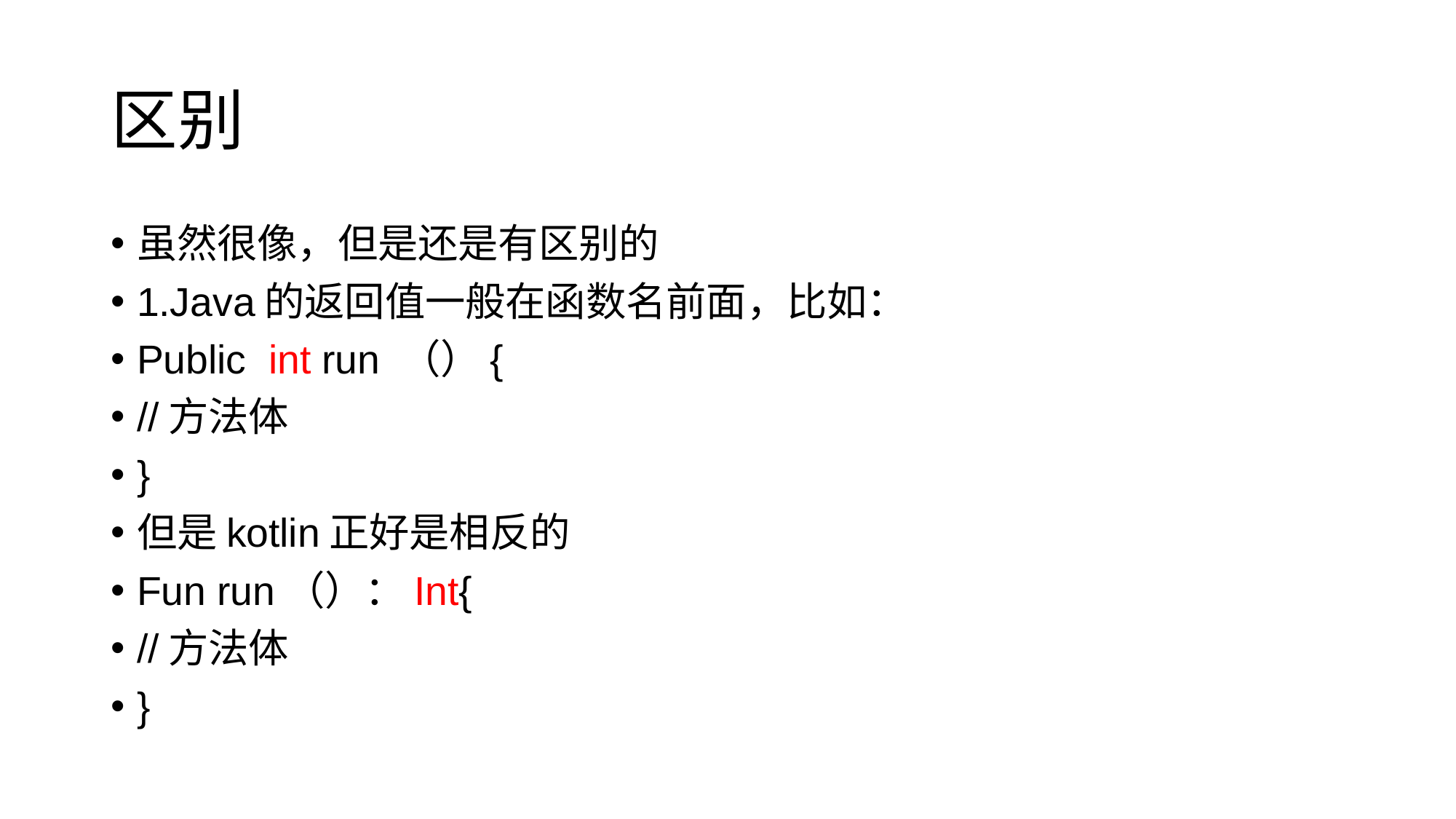

# 区别
虽然很像，但是还是有区别的
1.Java的返回值一般在函数名前面，比如：
Public  int run （）{
//方法体
}
但是kotlin正好是相反的
Fun run（）：Int{
//方法体
}